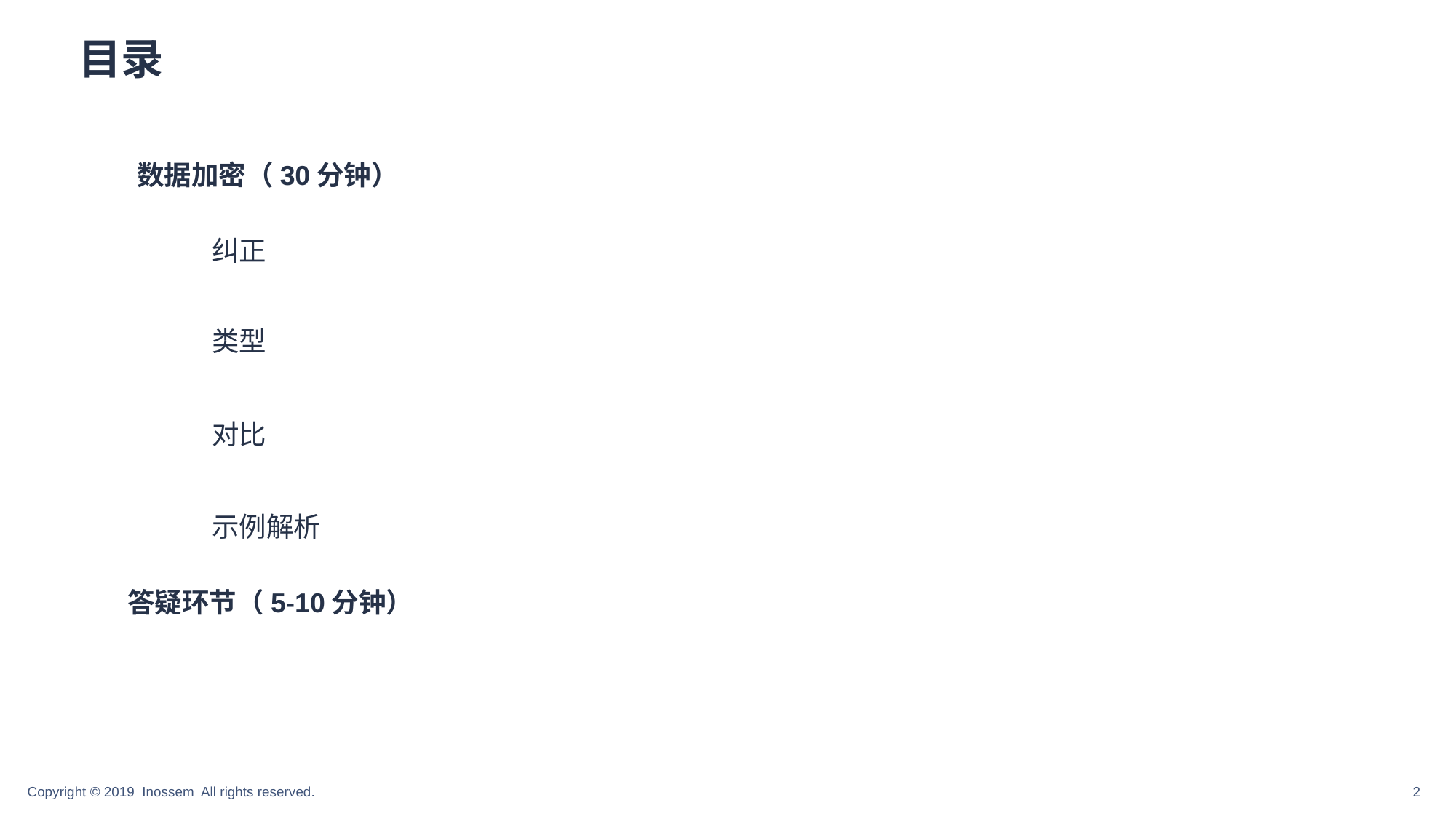

# 目录
数据加密（30分钟）
纠正
类型
对比
示例解析
答疑环节（5-10分钟）
Copyright © 2019  Inossem  All rights reserved.
2